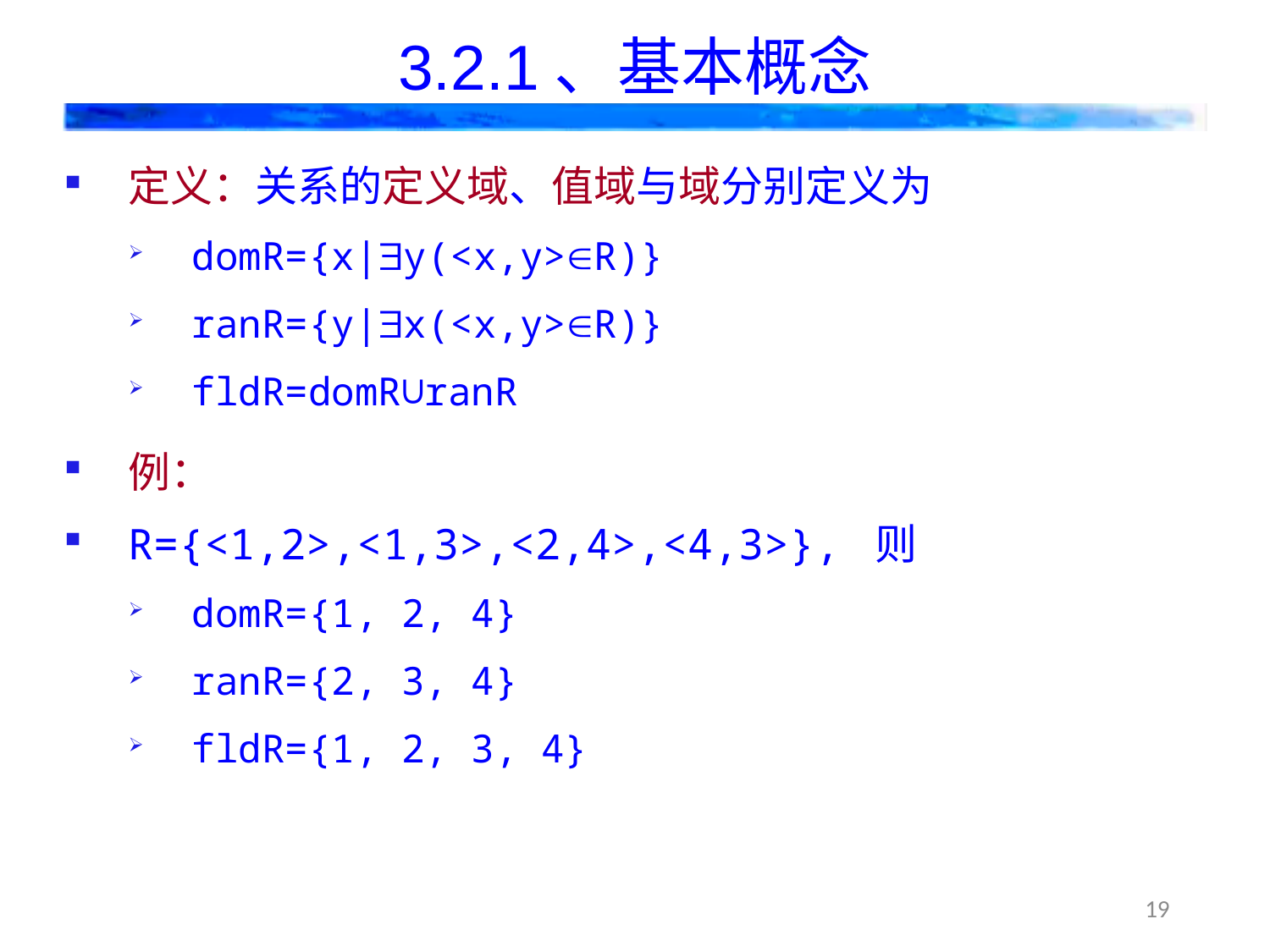

# 3.2.1、基本概念
定义：关系的定义域、值域与域分别定义为
domR={x|∃y(<x,y>∈R)}
ranR={y|∃x(<x,y>∈R)}
fldR=domR∪ranR
例：
R={<1,2>,<1,3>,<2,4>,<4,3>}, 则
domR={1, 2, 4}
ranR={2, 3, 4}
fldR={1, 2, 3, 4}
19